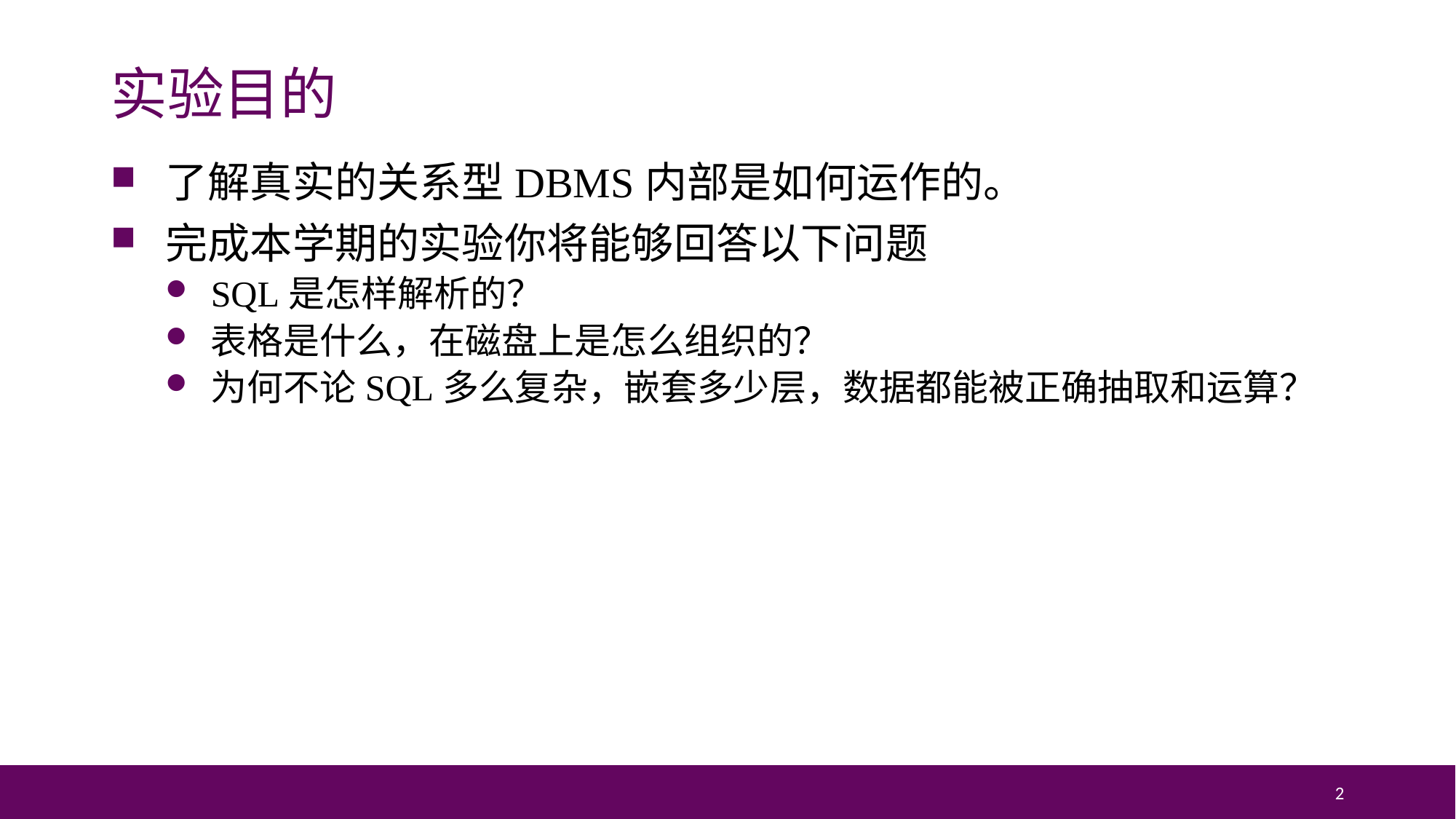

# 实验目的
了解真实的关系型DBMS内部是如何运作的。
完成本学期的实验你将能够回答以下问题
SQL是怎样解析的？
表格是什么，在磁盘上是怎么组织的？
为何不论SQL多么复杂，嵌套多少层，数据都能被正确抽取和运算？

2